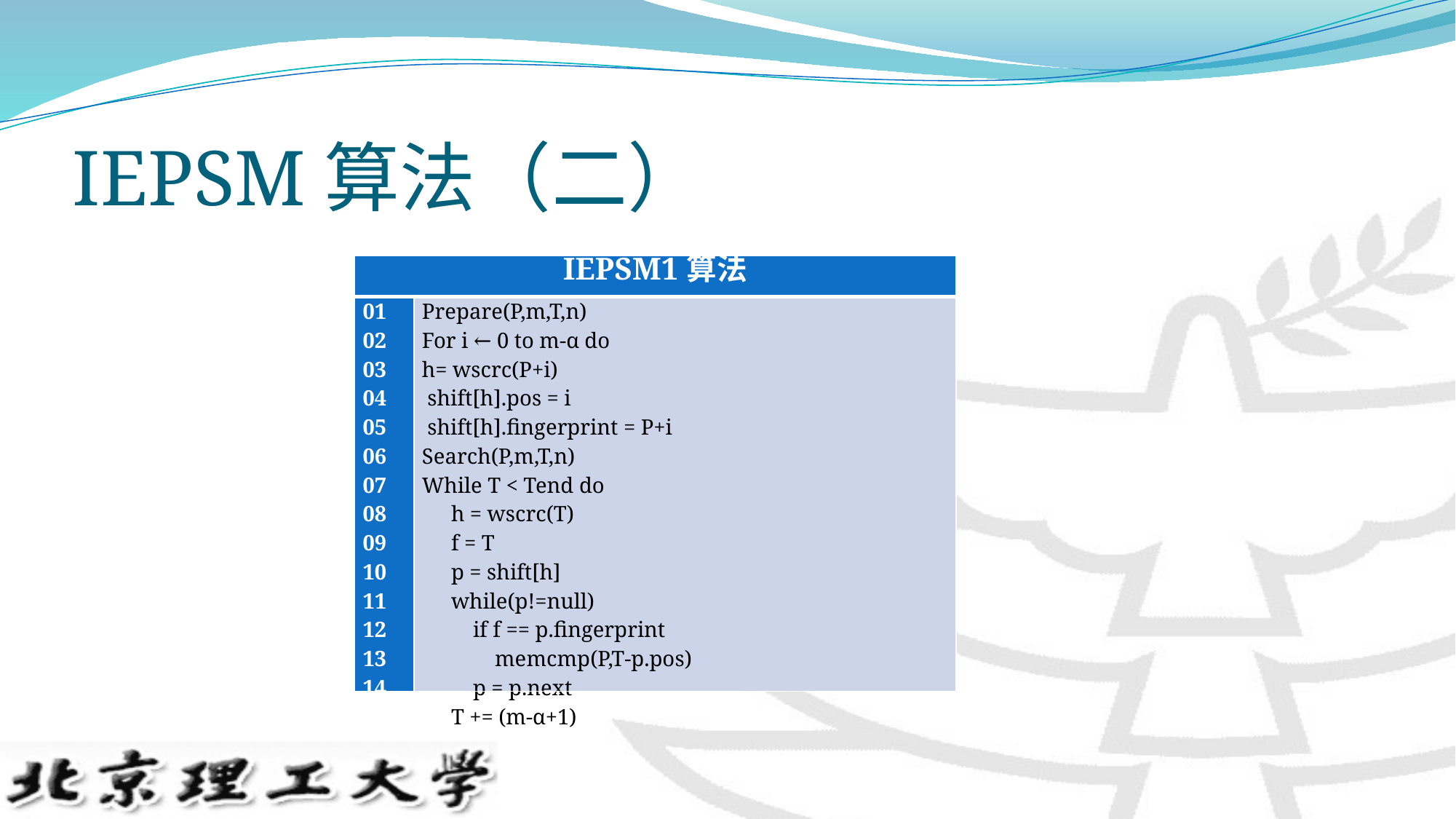

表3.1 IEPSM1-算法

# IEPSM算法（二）
| IEPSM1算法 |  |
| --- | --- |
| 01 02 03 04 05 06 07 08 09 10 11 12 13 14 15 | Prepare(P,m,T,n) For i ← 0 to m-α do h= wscrc(P+i) shift[h].pos = i shift[h].fingerprint = P+i Search(P,m,T,n) While T < Tend do h = wscrc(T) f = T p = shift[h] while(p!=null) if f == p.fingerprint memcmp(P,T-p.pos) p = p.next T += (m-α+1) |